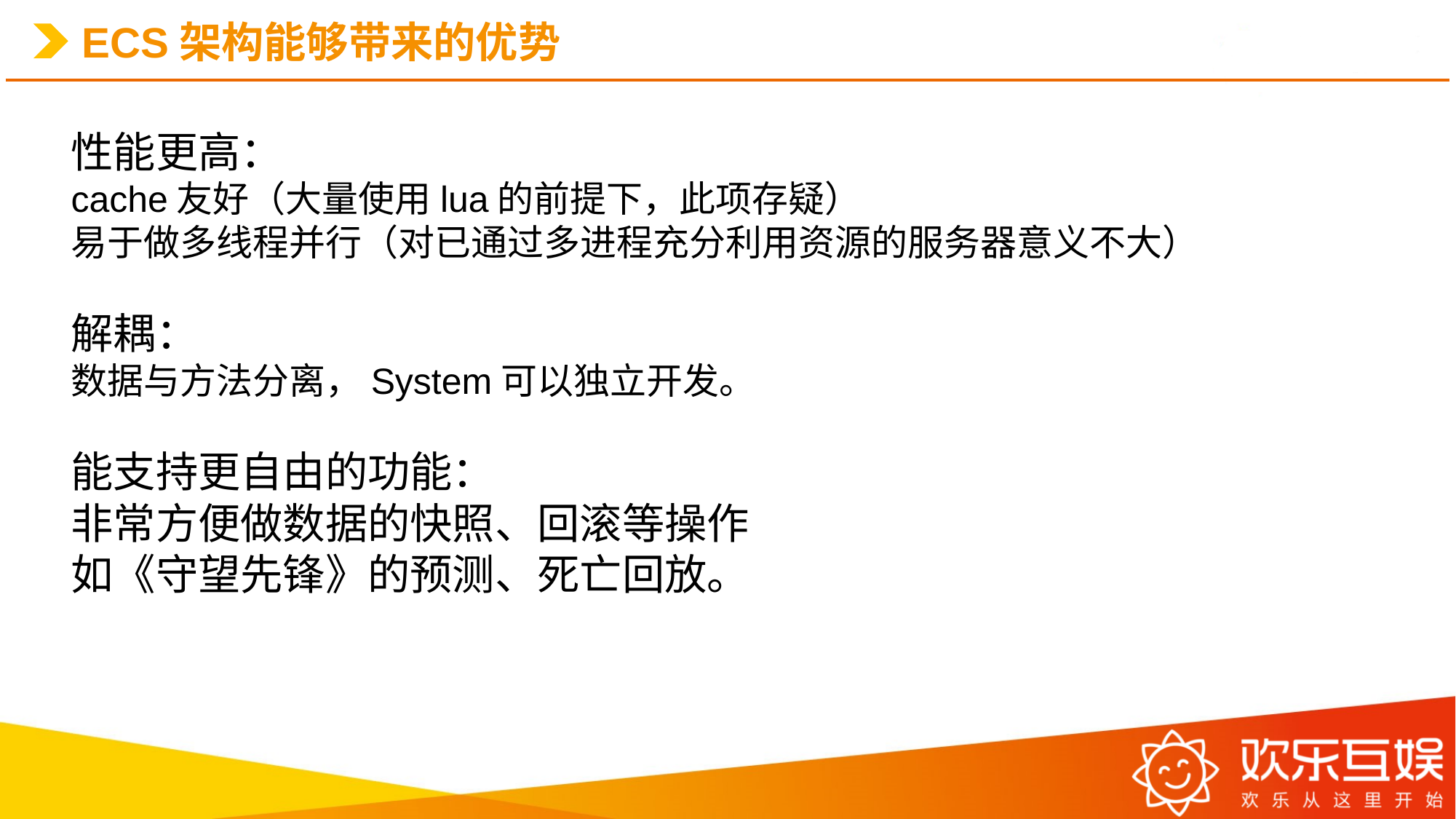

# ECS架构能够带来的优势
性能更高：
cache友好（大量使用lua的前提下，此项存疑）
易于做多线程并行（对已通过多进程充分利用资源的服务器意义不大）

解耦：
数据与方法分离，System可以独立开发。

能支持更自由的功能：
非常方便做数据的快照、回滚等操作
如《守望先锋》的预测、死亡回放。